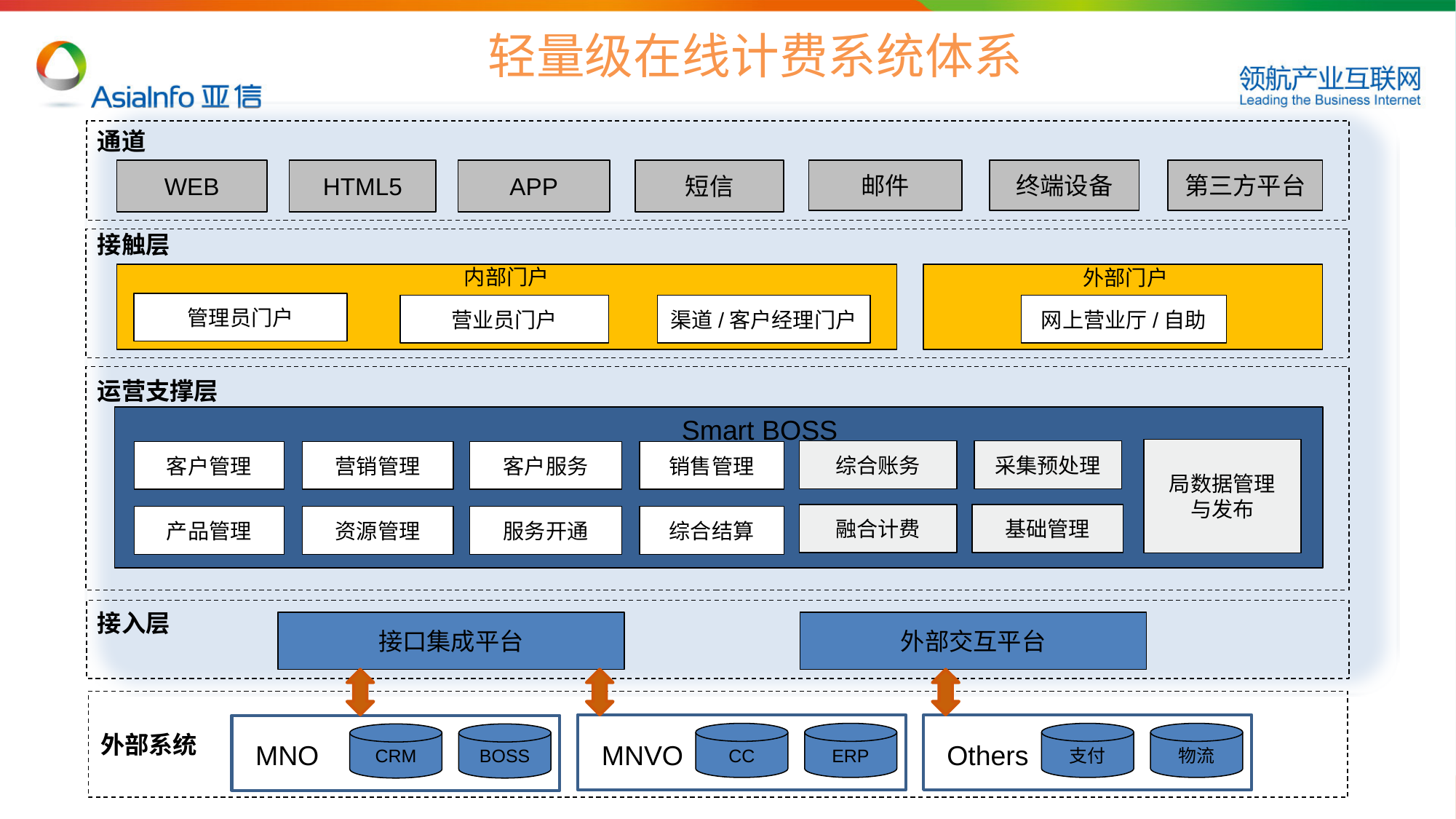

轻量级在线计费系统体系

通道
WEB
HTML5
APP
短信
邮件
终端设备
第三方平台
接触层

内部门户
外部门户

管理员门户
营业员门户
渠道/客户经理门户
网上营业厅/自助

运营支撑层

Smart BOSS
局数据管理
与发布
综合账务
采集预处理
客户管理
营销管理
客户服务
销售管理
融合计费
基础管理
产品管理
资源管理
服务开通
综合结算

接入层
接口集成平台
外部交互平台

CC
ERP
支付
物流
外部系统
CRM
BOSS
MNVO
Others
MNO